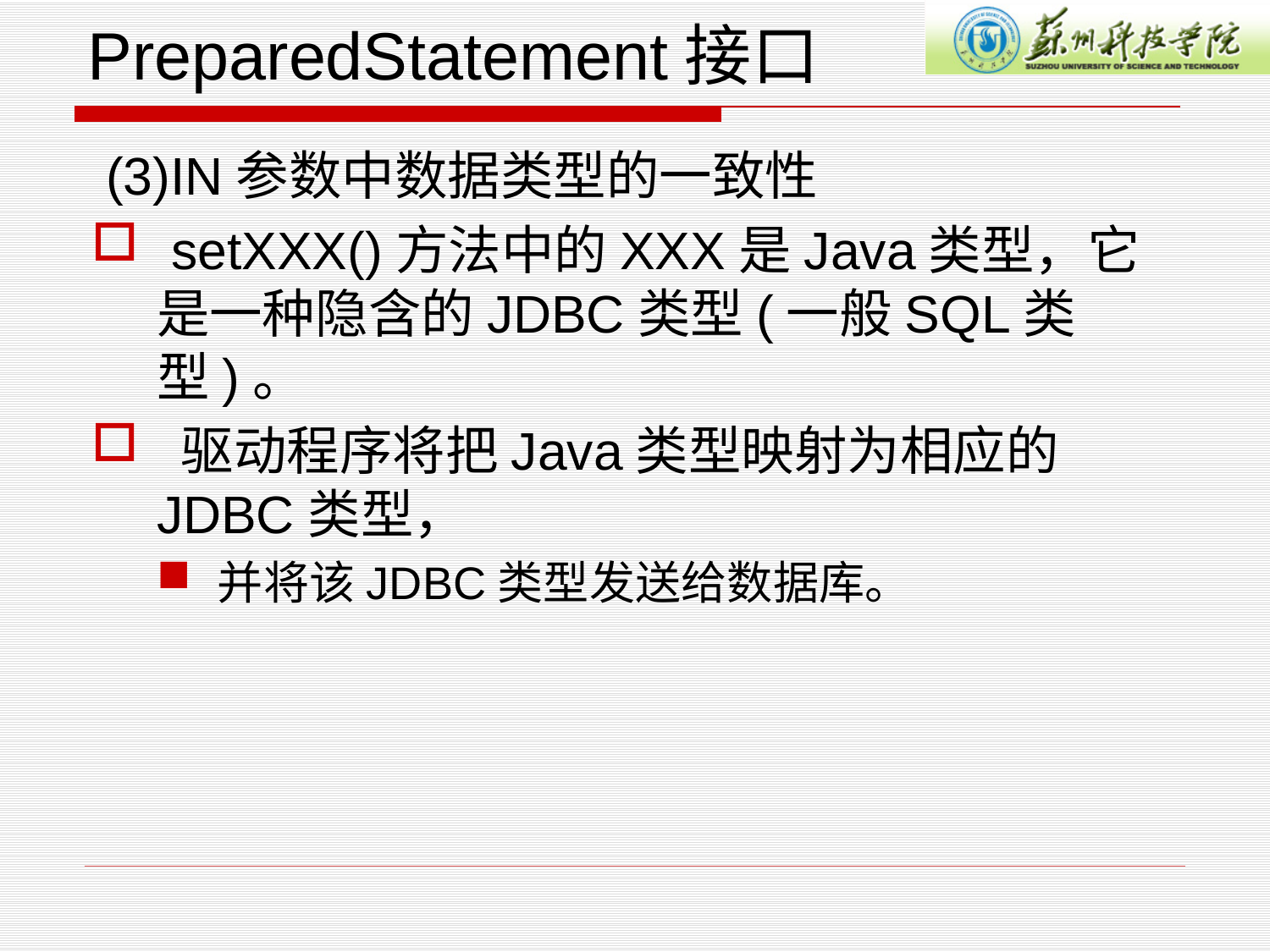

# PreparedStatement接口
 (3)IN参数中数据类型的一致性
 setXXX()方法中的XXX是Java类型，它是一种隐含的JDBC类型(一般SQL类型)。
 驱动程序将把Java类型映射为相应的JDBC类型，
并将该JDBC类型发送给数据库。